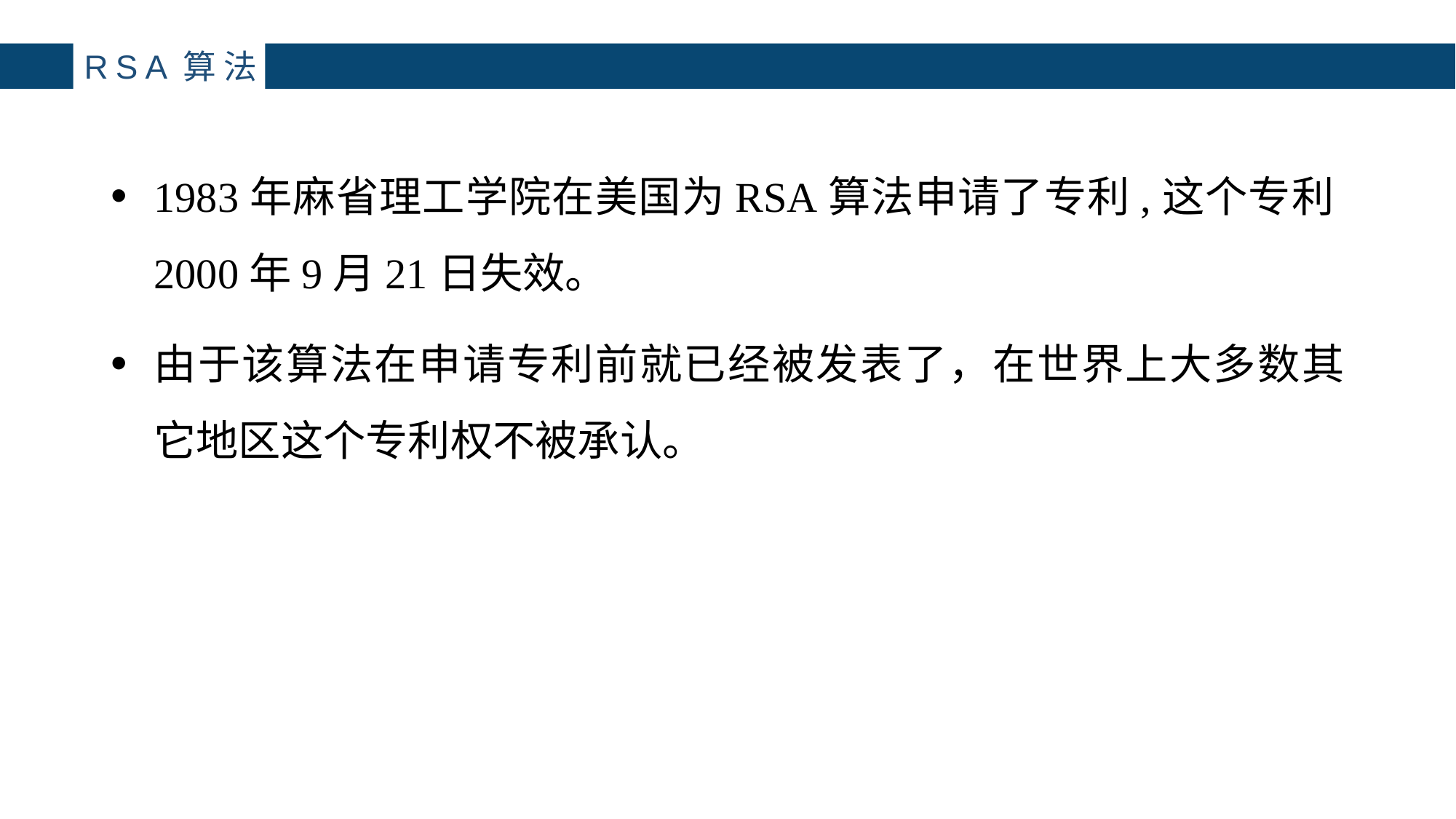

# RSA算法
1983年麻省理工学院在美国为RSA算法申请了专利,这个专利2000年9月21日失效。
由于该算法在申请专利前就已经被发表了，在世界上大多数其 它地区这个专利权不被承认。